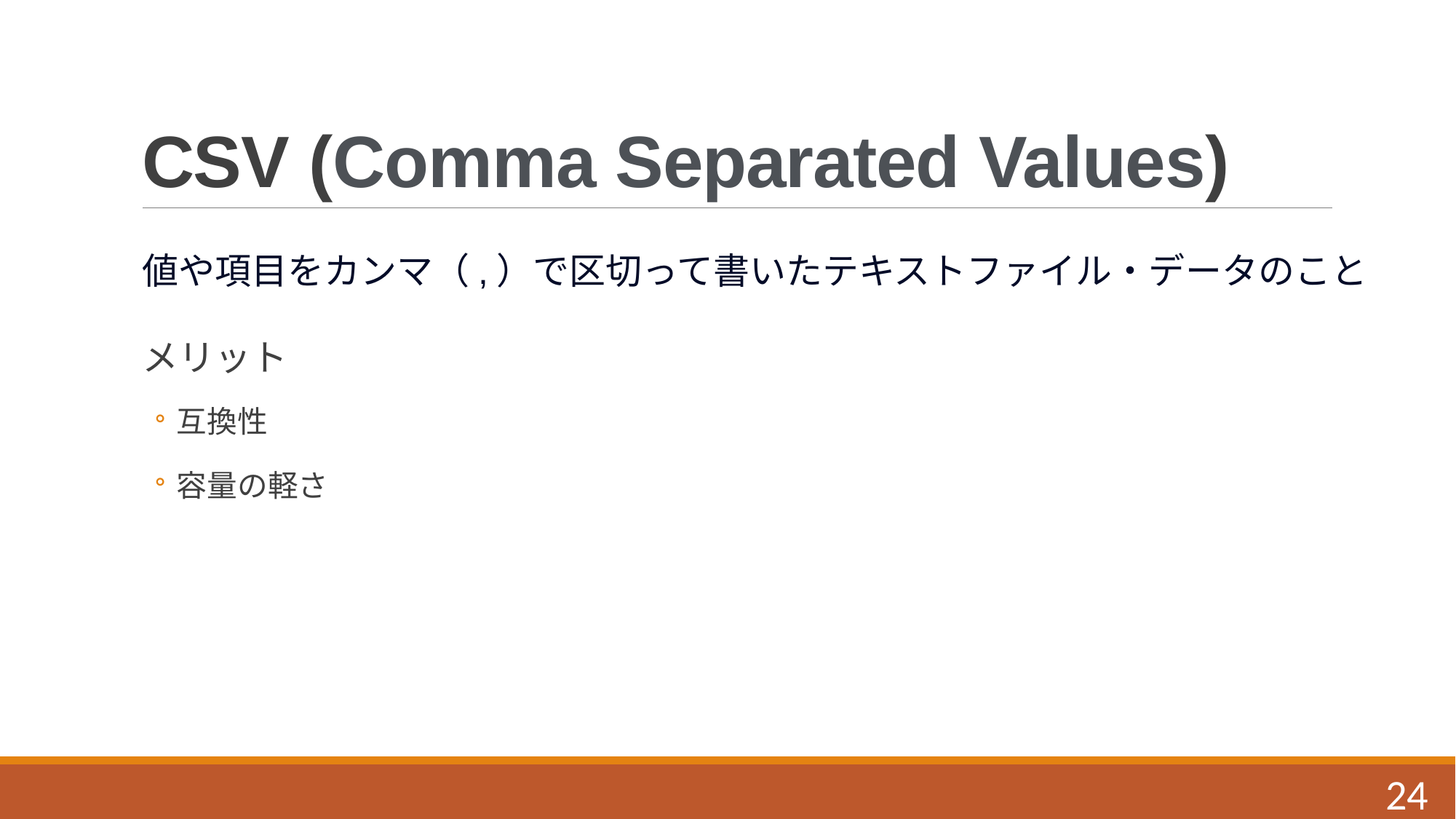

# CSV (Comma Separated Values)
値や項目をカンマ（,）で区切って書いたテキストファイル・データのこと
メリット
互換性
容量の軽さ
24